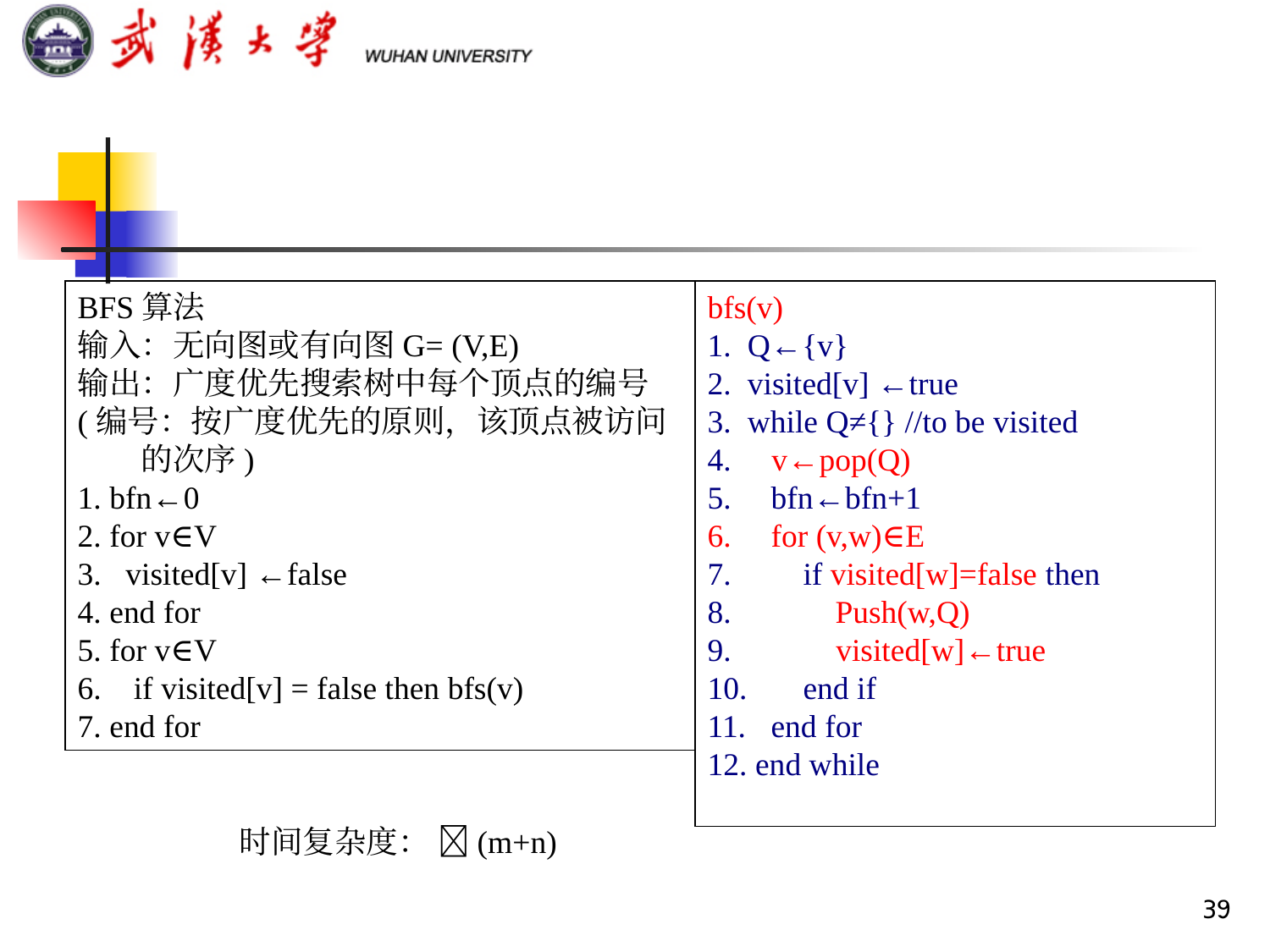

BFS算法
输入：无向图或有向图G= (V,E)
输出：广度优先搜索树中每个顶点的编号
(编号：按广度优先的原则，该顶点被访问的次序)
1. bfn←0
2. for v∈V
3.   visited[v] ←false
4. end for
5. for v∈V
6.    if visited[v] = false then bfs(v)
7. end for
bfs(v)
1.  Q←{v}
2.  visited[v] ←true
3.  while Q≠{} //to be visited
4.     v←pop(Q)
bfn←bfn+1
for (v,w)∈E
    if visited[w]=false then
        Push(w,Q)
9.             visited[w]←true
    end if
end for
12. end while

时间复杂度： Θ(m+n)
39